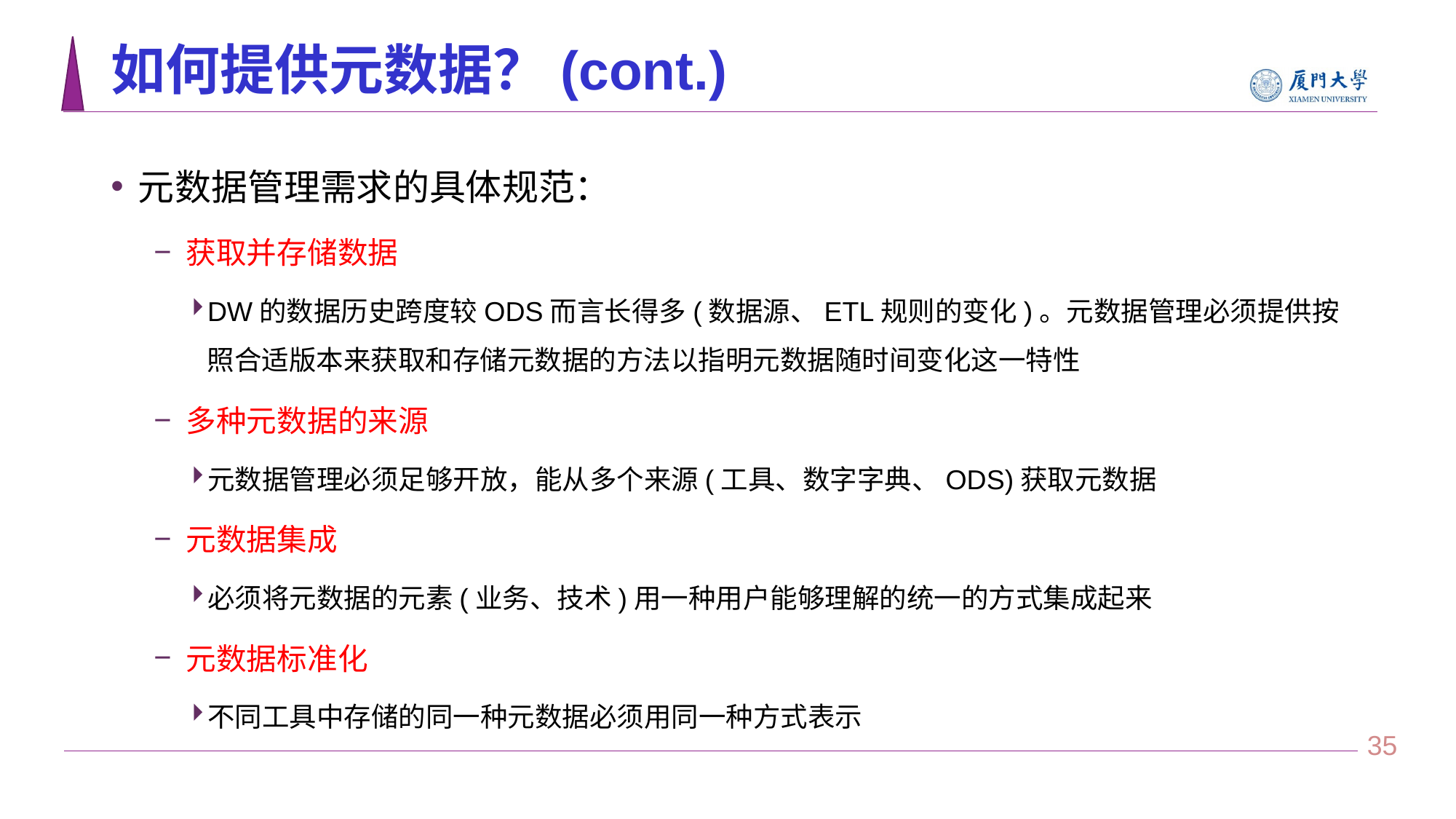

# 如何提供元数据？(cont.)
元数据管理需求的具体规范：
获取并存储数据
DW的数据历史跨度较ODS而言长得多(数据源、ETL规则的变化)。元数据管理必须提供按照合适版本来获取和存储元数据的方法以指明元数据随时间变化这一特性
多种元数据的来源
元数据管理必须足够开放，能从多个来源(工具、数字字典、ODS)获取元数据
元数据集成
必须将元数据的元素(业务、技术)用一种用户能够理解的统一的方式集成起来
元数据标准化
不同工具中存储的同一种元数据必须用同一种方式表示
35